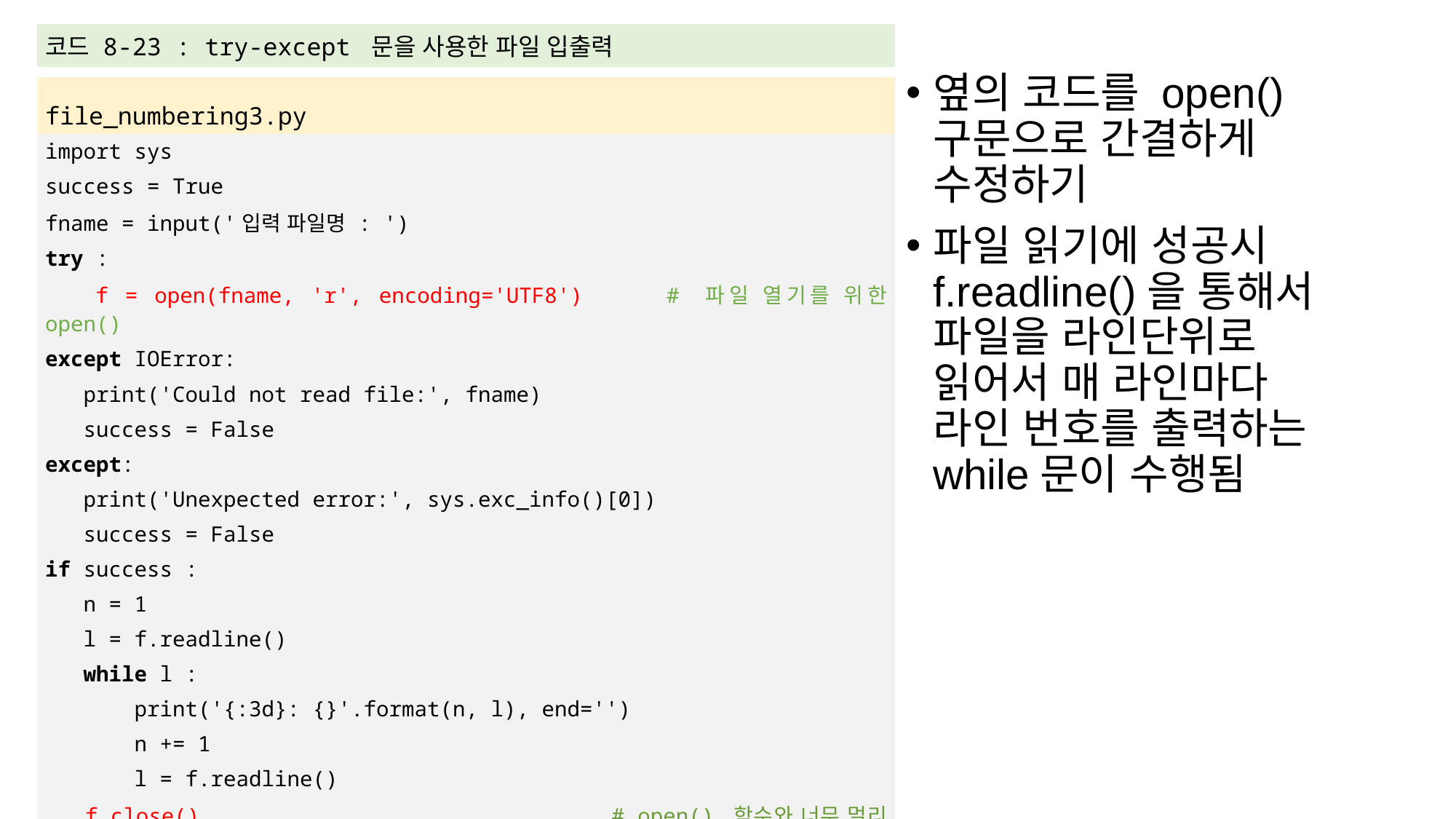

| 코드 8-23 : try-except 문을 사용한 파일 입출력 |
| --- |
|  |
| file\_numbering3.py |
| import sys success = True fname = input('입력 파일명 : ') try : f = open(fname, 'r', encoding='UTF8') # 파일 열기를 위한 open() except IOError: print('Could not read file:', fname) success = False except: print('Unexpected error:', sys.exc\_info()[0]) success = False if success : n = 1 l = f.readline() while l : print('{:3d}: {}'.format(n, l), end='') n += 1 l = f.readline() f.close() # open() 함수와 너무 멀리 떨어져있음 print('file access successful? ', success) |
옆의 코드를 open() 구문으로 간결하게 수정하기
파일 읽기에 성공시 f.readline()을 통해서 파일을 라인단위로 읽어서 매 라인마다 라인 번호를 출력하는 while문이 수행됨